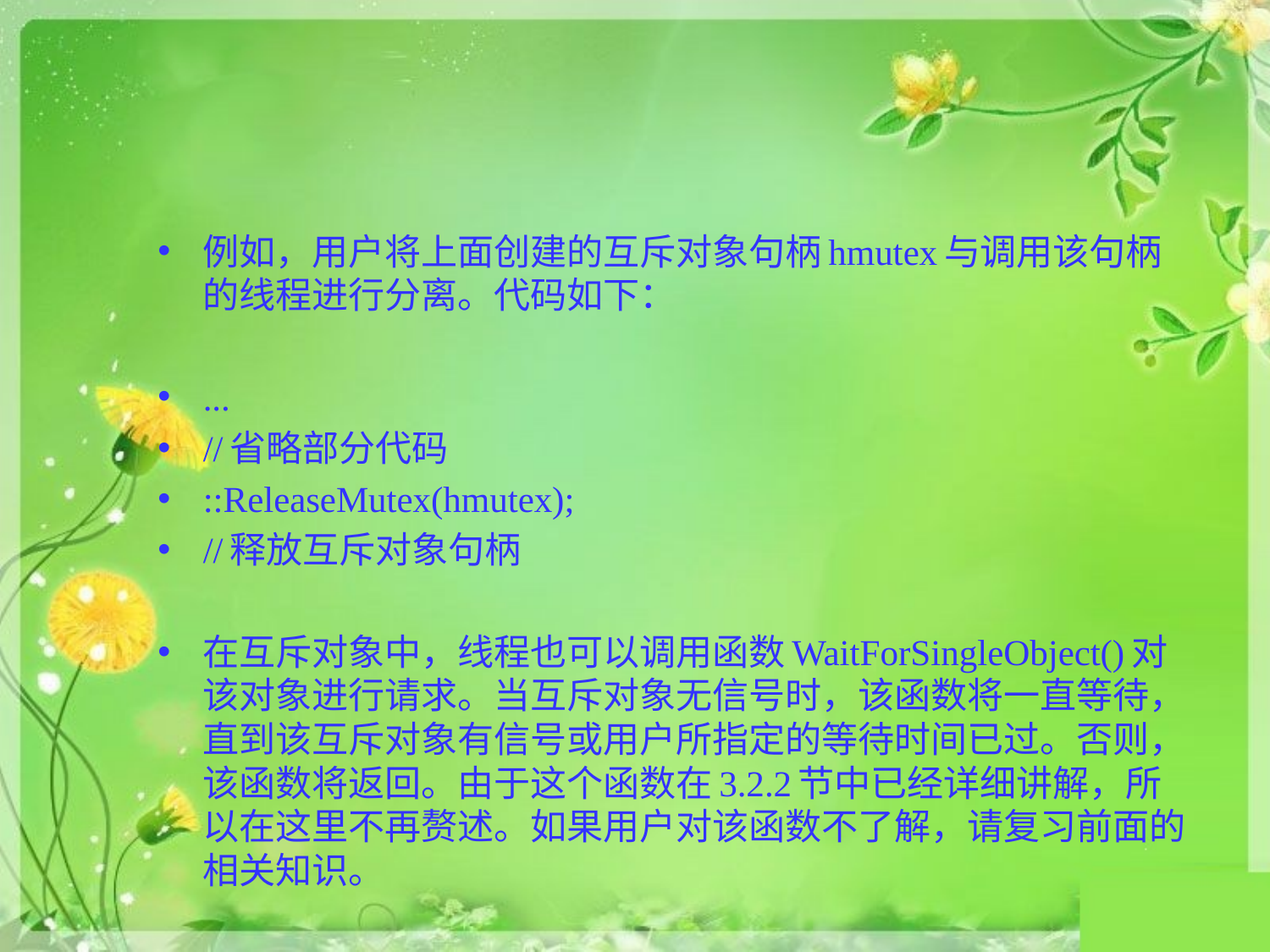

#
例如，用户将上面创建的互斥对象句柄hmutex与调用该句柄的线程进行分离。代码如下：

...
//省略部分代码
::ReleaseMutex(hmutex);
//释放互斥对象句柄

在互斥对象中，线程也可以调用函数WaitForSingleObject()对该对象进行请求。当互斥对象无信号时，该函数将一直等待，直到该互斥对象有信号或用户所指定的等待时间已过。否则，该函数将返回。由于这个函数在3.2.2节中已经详细讲解，所以在这里不再赘述。如果用户对该函数不了解，请复习前面的相关知识。